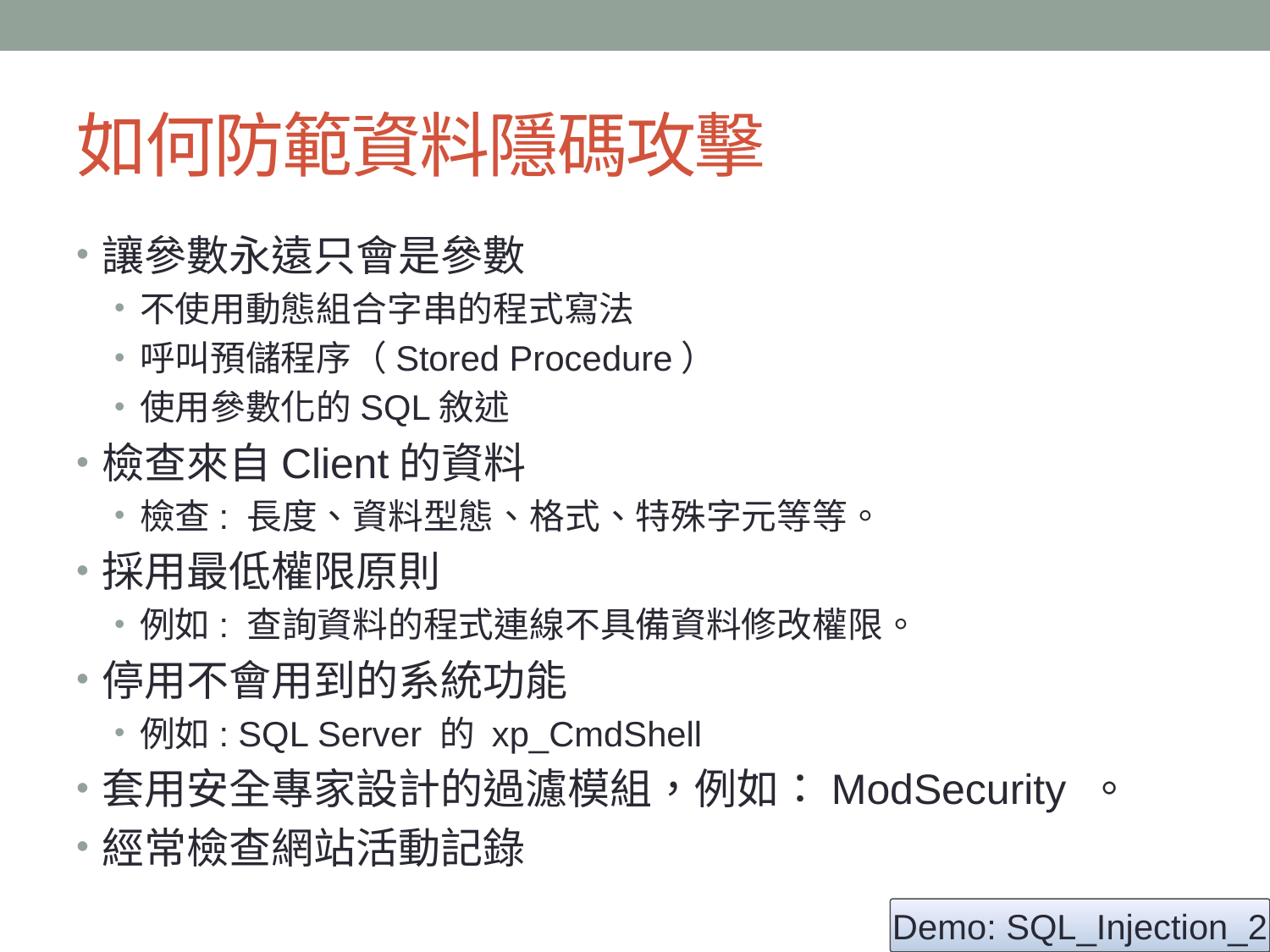

# 如何防範資料隱碼攻擊
讓參數永遠只會是參數
不使用動態組合字串的程式寫法
呼叫預儲程序（Stored Procedure）
使用參數化的SQL敘述
檢查來自Client的資料
檢查: 長度、資料型態、格式、特殊字元等等。
採用最低權限原則
例如: 查詢資料的程式連線不具備資料修改權限。
停用不會用到的系統功能
例如: SQL Server 的 xp_CmdShell
套用安全專家設計的過濾模組，例如：ModSecurity 。
經常檢查網站活動記錄
Demo: SQL_Injection_2